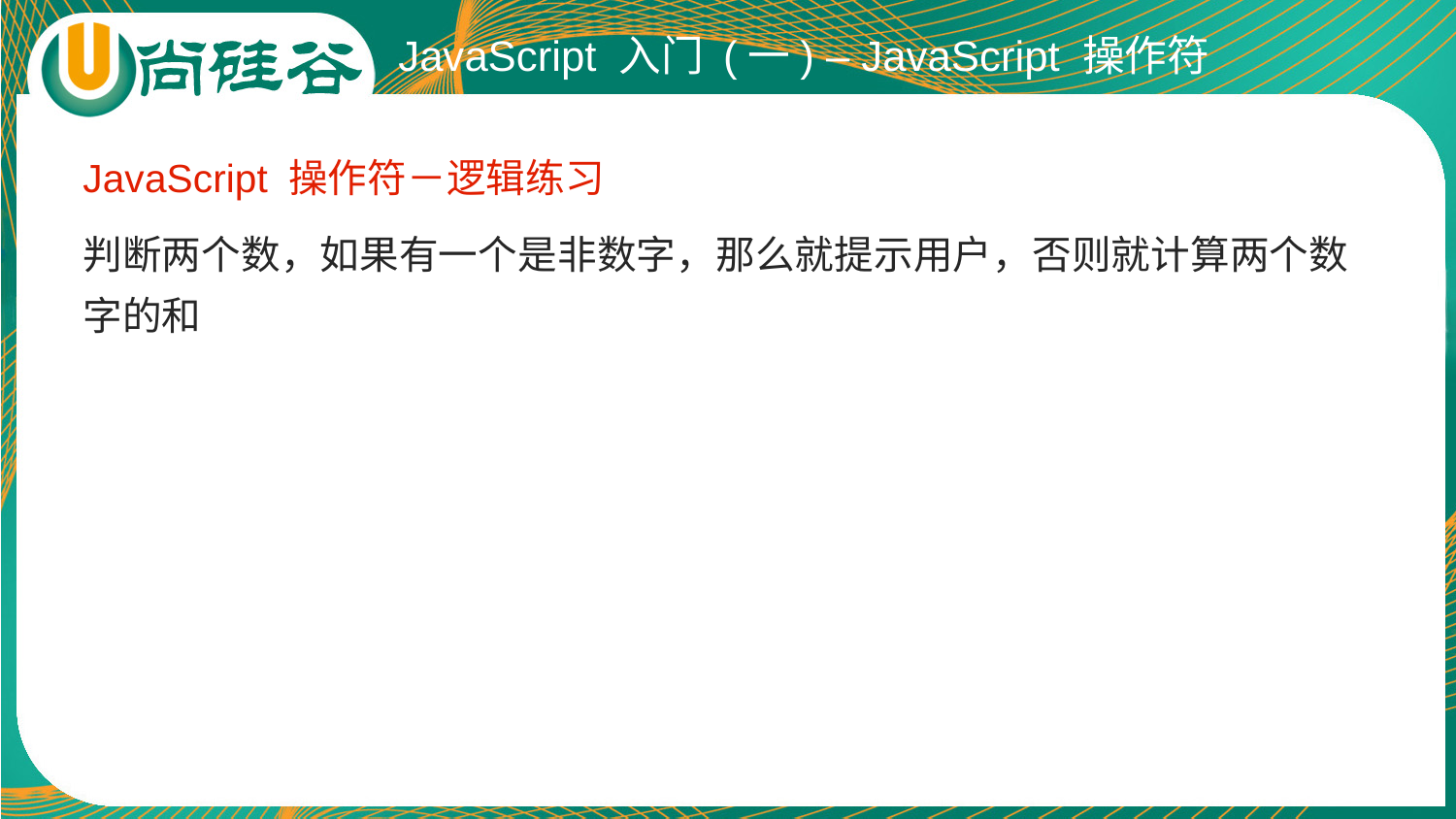

# JavaScript 入门 (一) – JavaScript 操作符
JavaScript 操作符－逻辑练习
判断两个数，如果有一个是非数字，那么就提示用户，否则就计算两个数字的和